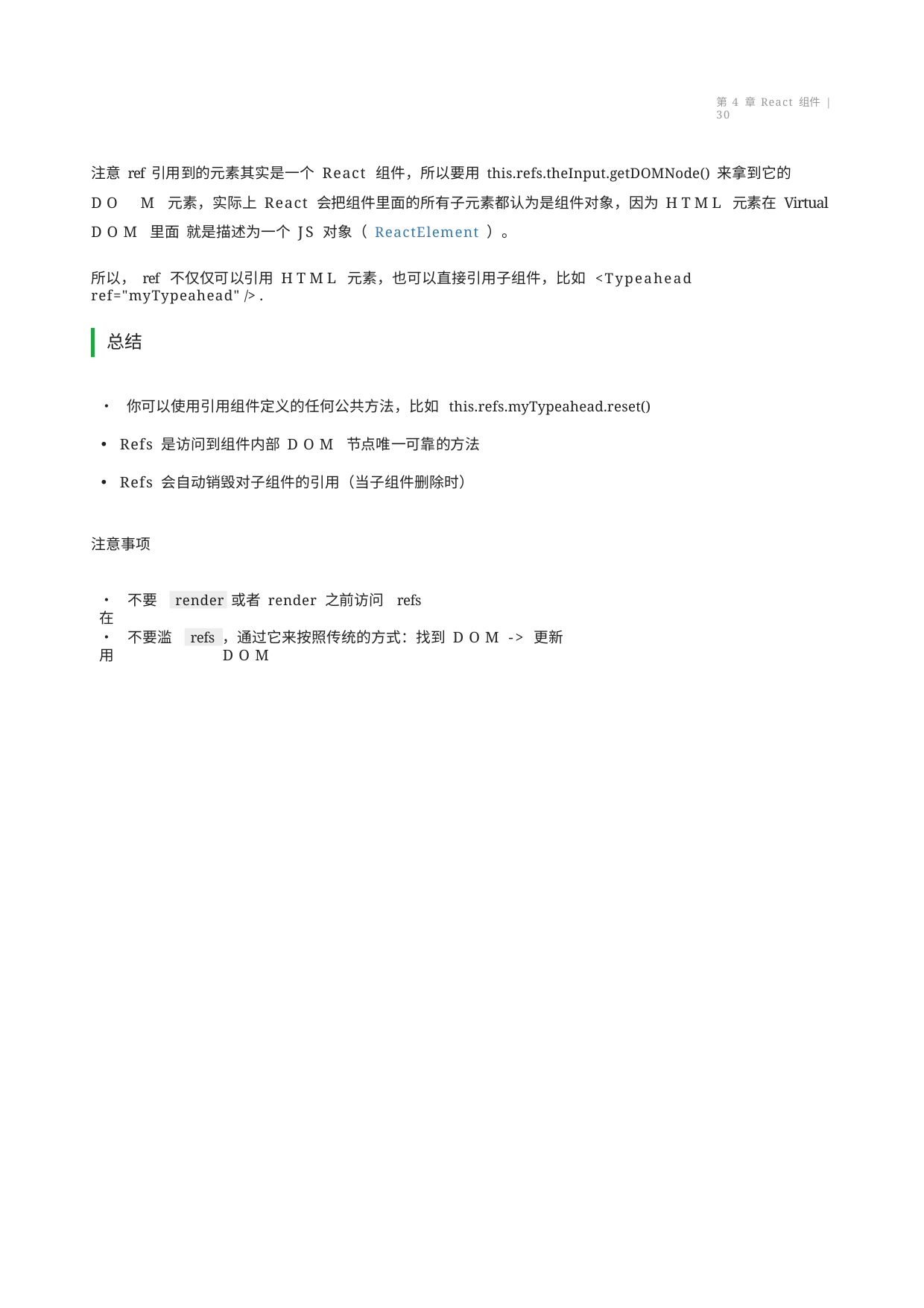

第 4 章 React 组件 | 30
注意 ref 引用到的元素其实是一个 React 组件，所以要用 this.refs.theInput.getDOMNode() 来拿到它的 DO  M 元素，实际上 React 会把组件里面的所有子元素都认为是组件对象，因为 HTML 元素在 Virtual DOM 里面  就是描述为一个 JS 对象（ ReactElement ）。

所以， ref 不仅仅可以引用 HTML 元素，也可以直接引用子组件，比如 <Typeahead ref="myTypeahead" /> .

总结
•  你可以使用引用组件定义的任何公共方法，比如 this.refs.myTypeahead.reset()

•  Refs 是访问到组件内部 DOM 节点唯一可靠的方法

•  Refs 会自动销毁对子组件的引用（当子组件删除时）

注意事项
render
• 不要在
或者 render 之前访问 refs
refs
• 不要滥用
，通过它来按照传统的方式：找到 DOM -> 更新 DOM